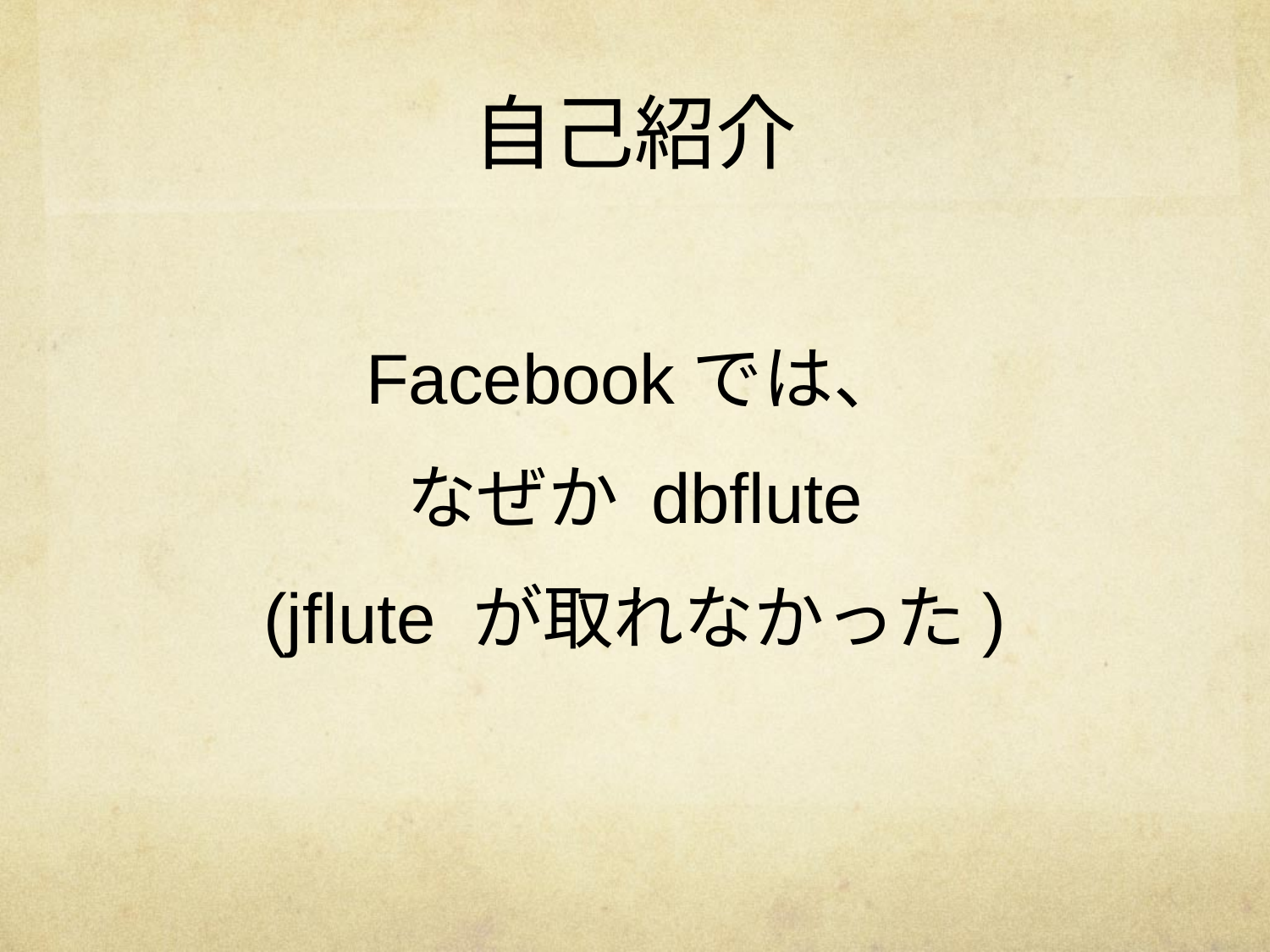

# 自己紹介

Facebookでは、
なぜか dbflute
(jflute が取れなかった)